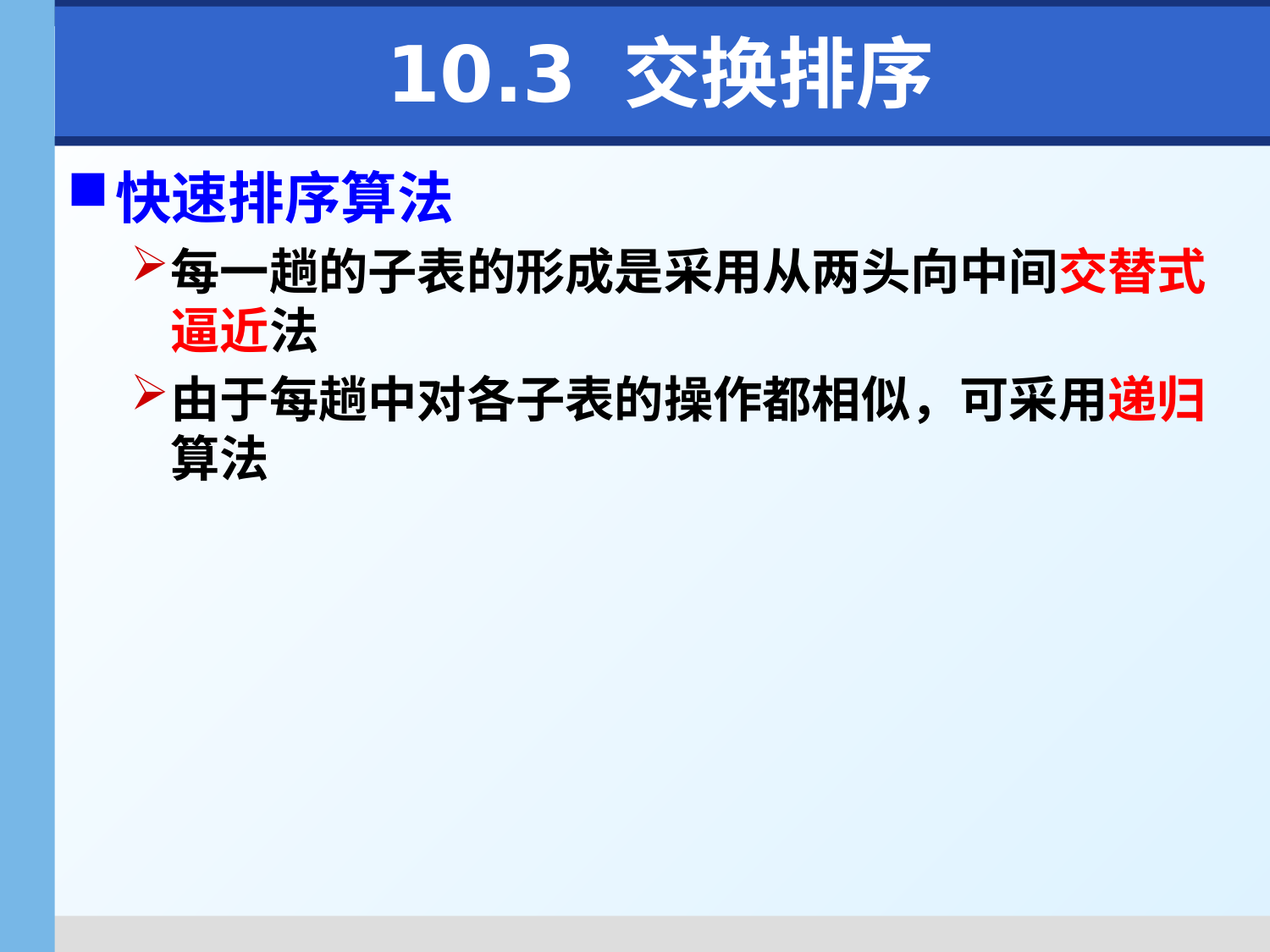

# 10.3 交换排序
快速排序算法
每一趟的子表的形成是采用从两头向中间交替式逼近法
由于每趟中对各子表的操作都相似，可采用递归算法